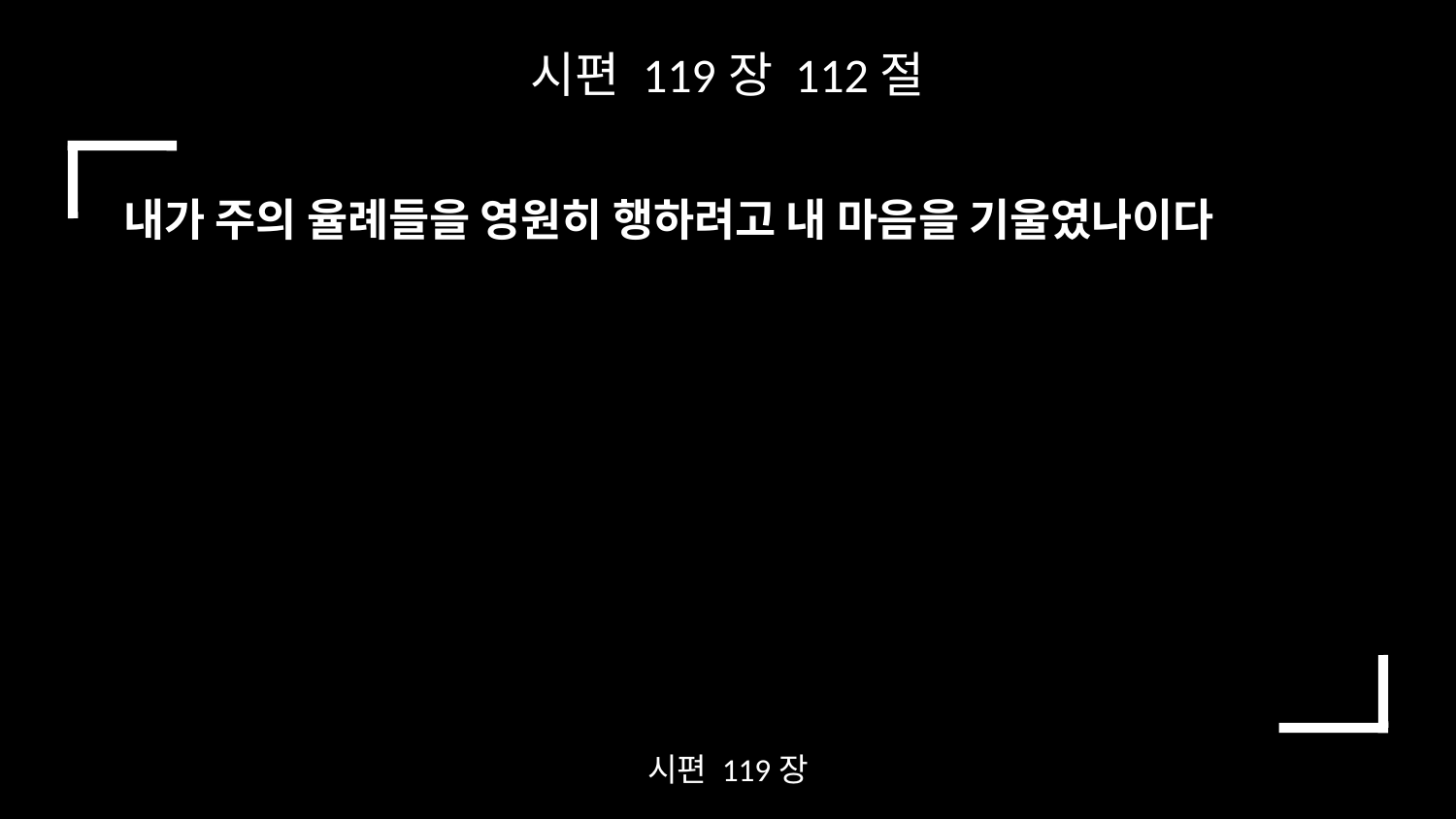

시편 119장 112절

내가 주의 율례들을 영원히 행하려고 내 마음을 기울였나이다

시편 119장